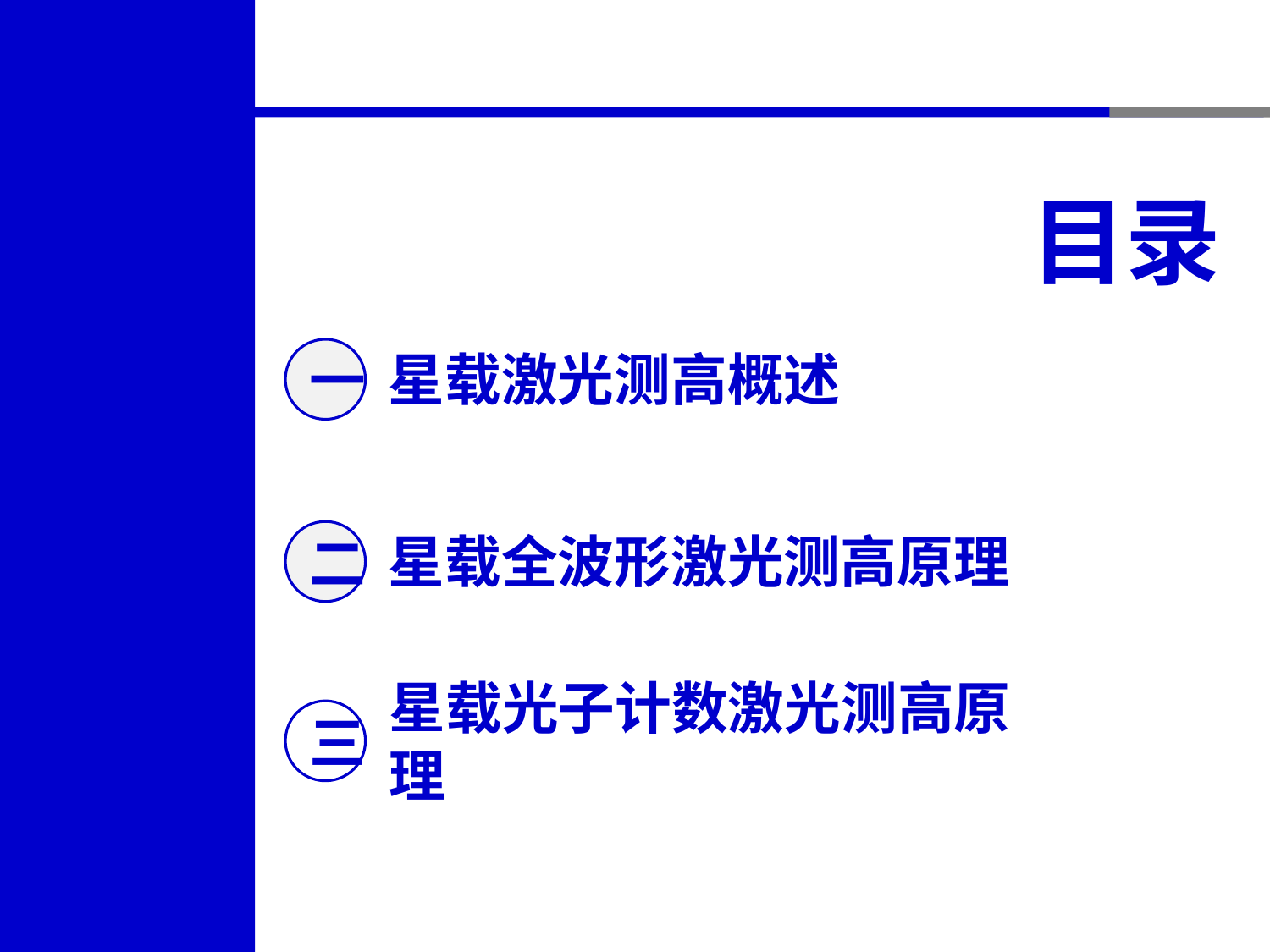

目录
星载激光测高概述
一
星载全波形激光测高原理
二
星载光子计数激光测高原理
三